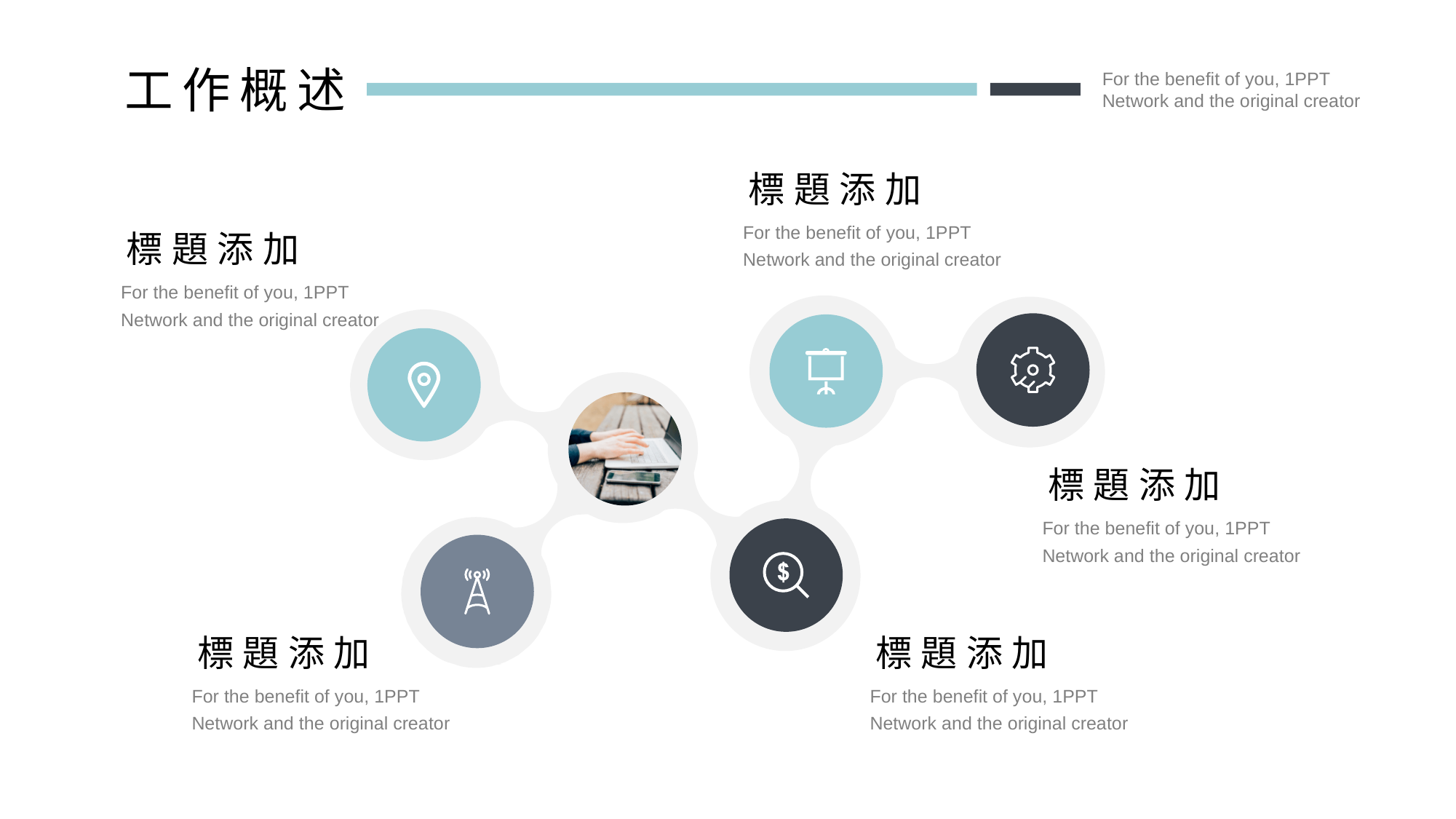

工作概述
For the benefit of you, 1PPT Network and the original creator

標題添加
For the benefit of you, 1PPT Network and the original creator
標題添加
For the benefit of you, 1PPT Network and the original creator

標題添加
For the benefit of you, 1PPT Network and the original creator

標題添加
For the benefit of you, 1PPT Network and the original creator
標題添加
For the benefit of you, 1PPT Network and the original creator